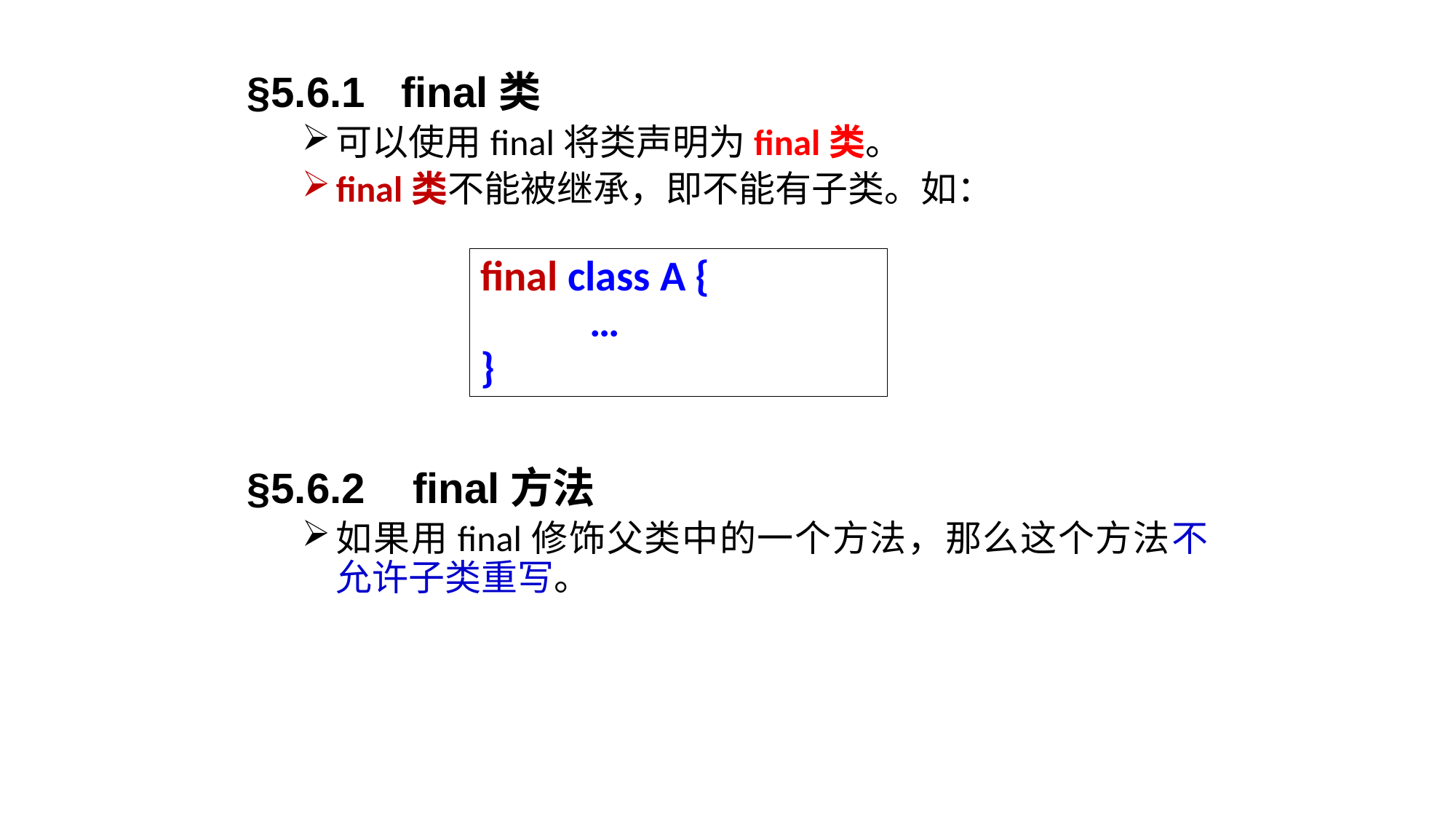

§5.6.1   final类
可以使用final将类声明为final类。
final类不能被继承，即不能有子类。如：

§5.6.2    final方法
如果用final修饰父类中的一个方法，那么这个方法不允许子类重写。

final class A {
	…
}
51